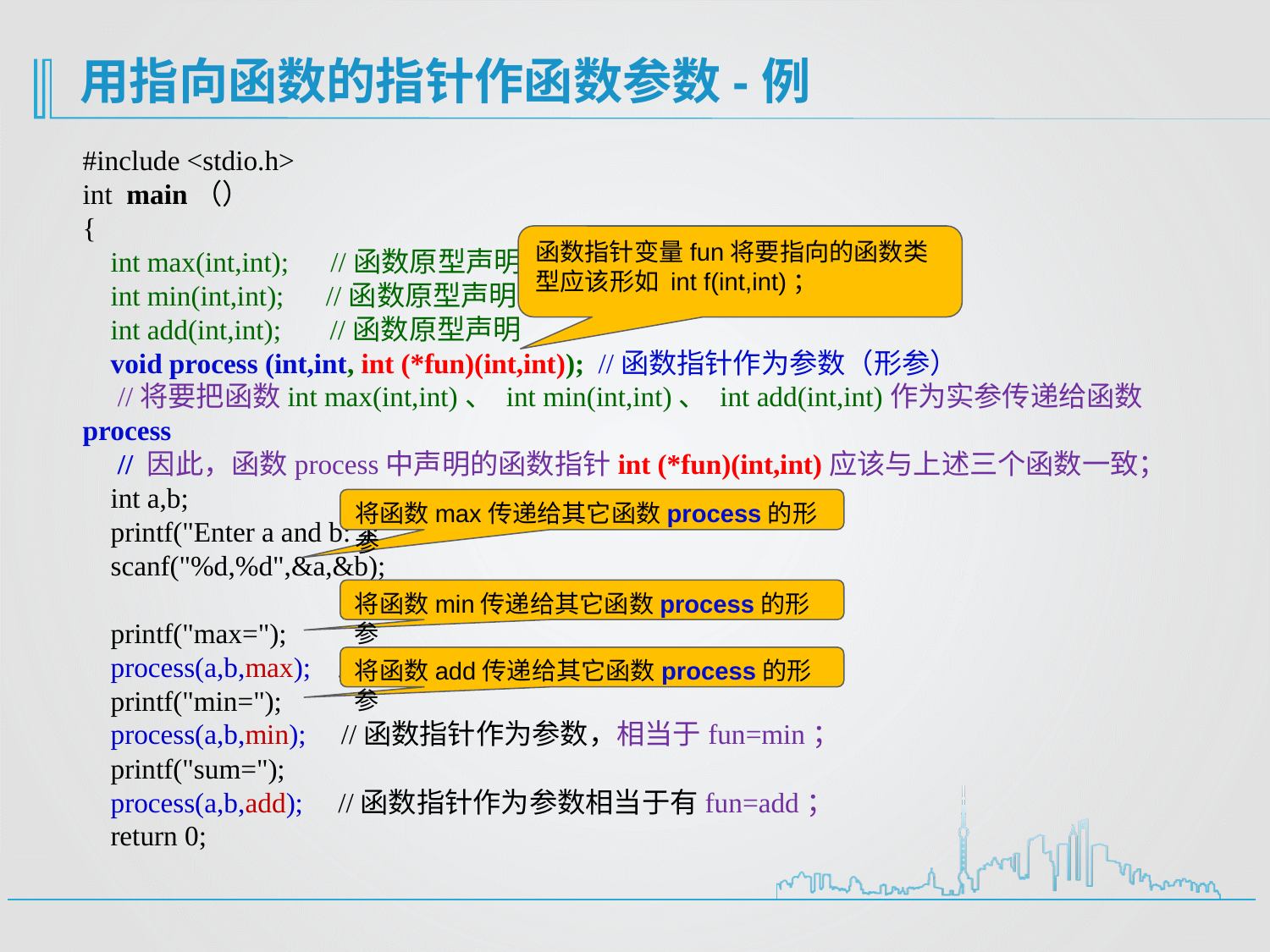

# 用指向函数的指针作函数参数-例
#include <stdio.h>
int  main（）
{
    int max(int,int);      //函数原型声明
    int min(int,int);      //函数原型声明
    int add(int,int);       //函数原型声明
    void process (int,int, int (*fun)(int,int));  //函数指针作为参数（形参）
     //将要把函数int max(int,int)、 int min(int,int)、 int add(int,int)作为实参传递给函数process
     // 因此，函数process中声明的函数指针int (*fun)(int,int)应该与上述三个函数一致；
    int a,b;
    printf("Enter a and b:");
    scanf("%d,%d",&a,&b);

    printf("max=");
    process(a,b,max);    //函数指针作为参数，相当于fun=max；
    printf("min=");
    process(a,b,min);     //函数指针作为参数，相当于fun=min；
    printf("sum=");
    process(a,b,add);     //函数指针作为参数相当于有fun=add；
    return 0;

函数指针变量fun将要指向的函数类型应该形如 int f(int,int)；
将函数max传递给其它函数process的形参
将函数min传递给其它函数process的形参
将函数add传递给其它函数process的形参